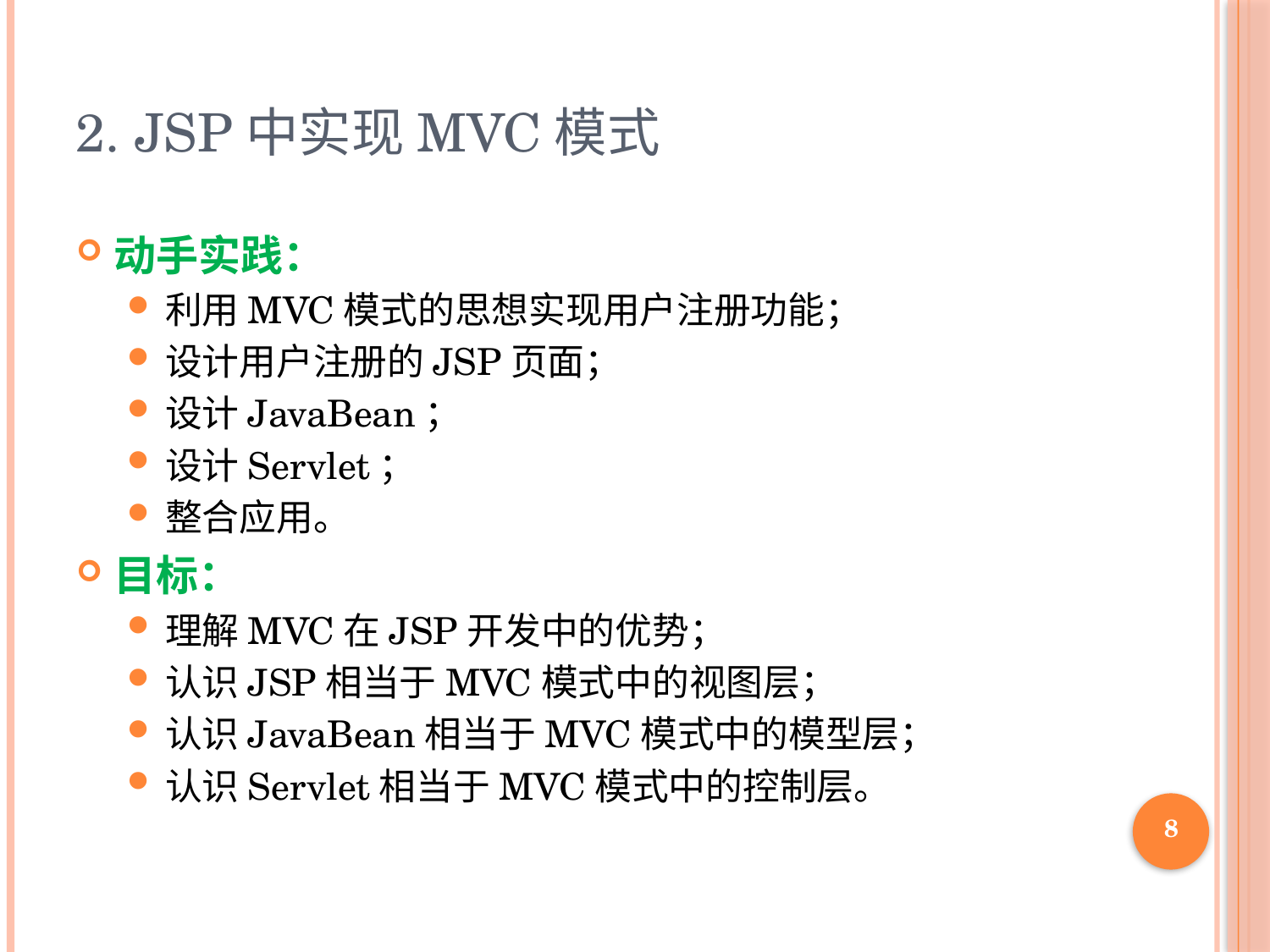

# 2. JSP中实现MVC模式
动手实践：
利用MVC模式的思想实现用户注册功能；
设计用户注册的JSP页面；
设计JavaBean；
设计Servlet；
整合应用。
目标：
理解MVC在JSP开发中的优势；
认识JSP相当于MVC模式中的视图层；
认识JavaBean相当于MVC模式中的模型层；
认识Servlet相当于MVC模式中的控制层。

8